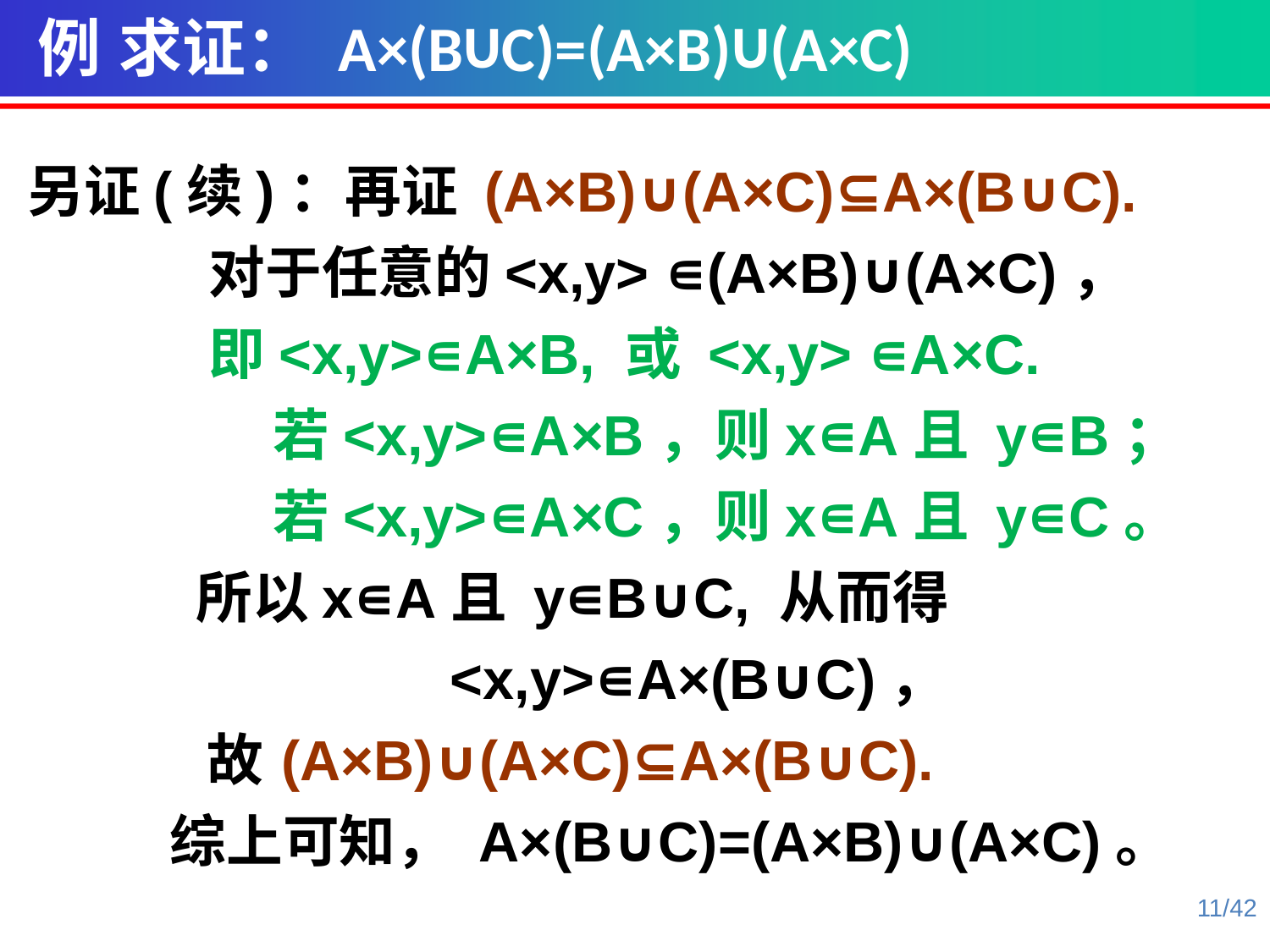

例 求证： A×(B∪C)=(A×B)∪(A×C)
另证(续)：再证 (A×B)∪(A×C)⊆A×(B∪C).
             对于任意的<x,y> ∊(A×B)∪(A×C)，
             即<x,y>∊A×B, 或 <x,y> ∊A×C.
                  若<x,y>∊A×B，则x∊A且 y∊B；
                  若<x,y>∊A×C，则x∊A且 y∊C。
            所以x∊A且 y∊B∪C, 从而得
                           <x,y>∊A×(B∪C)，
  	   故	(A×B)∪(A×C)⊆A×(B∪C).
          综上可知， A×(B∪C)=(A×B)∪(A×C)。
11/42